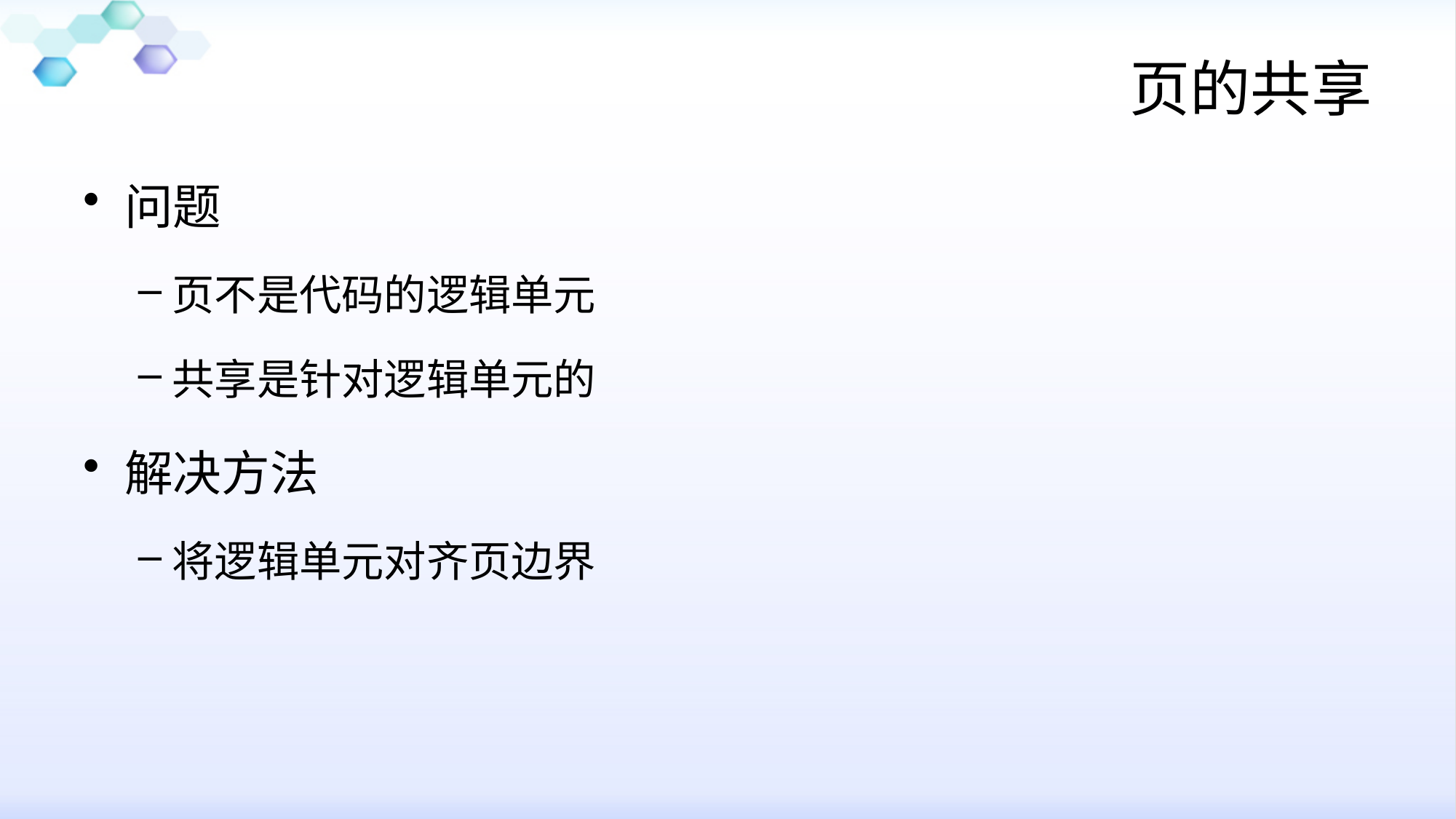

# 页的共享
问题
页不是代码的逻辑单元
共享是针对逻辑单元的
解决方法
将逻辑单元对齐页边界